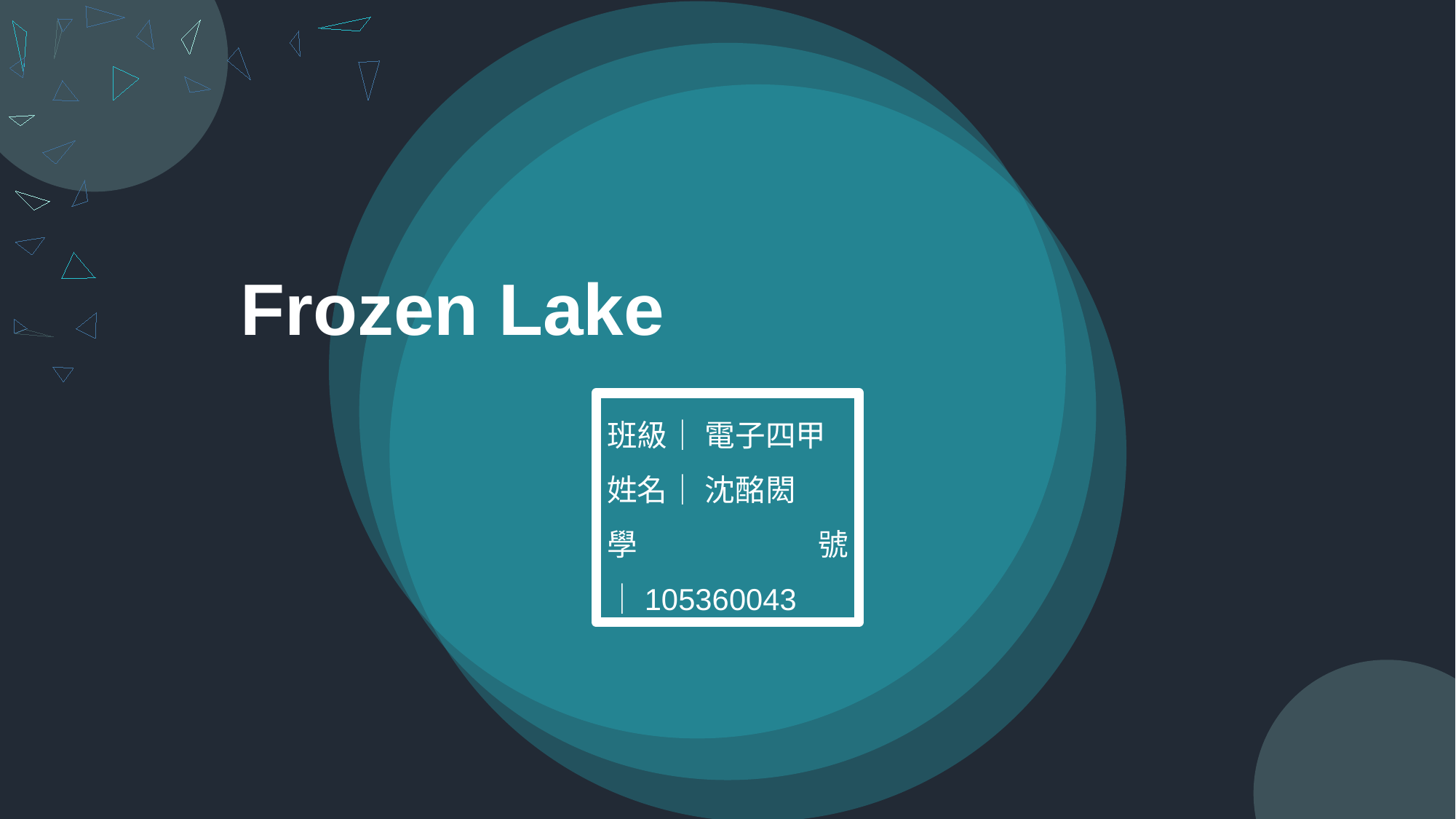

Frozen Lake
班級│ 電子四甲
姓名│ 沈酩閎
學號│105360043